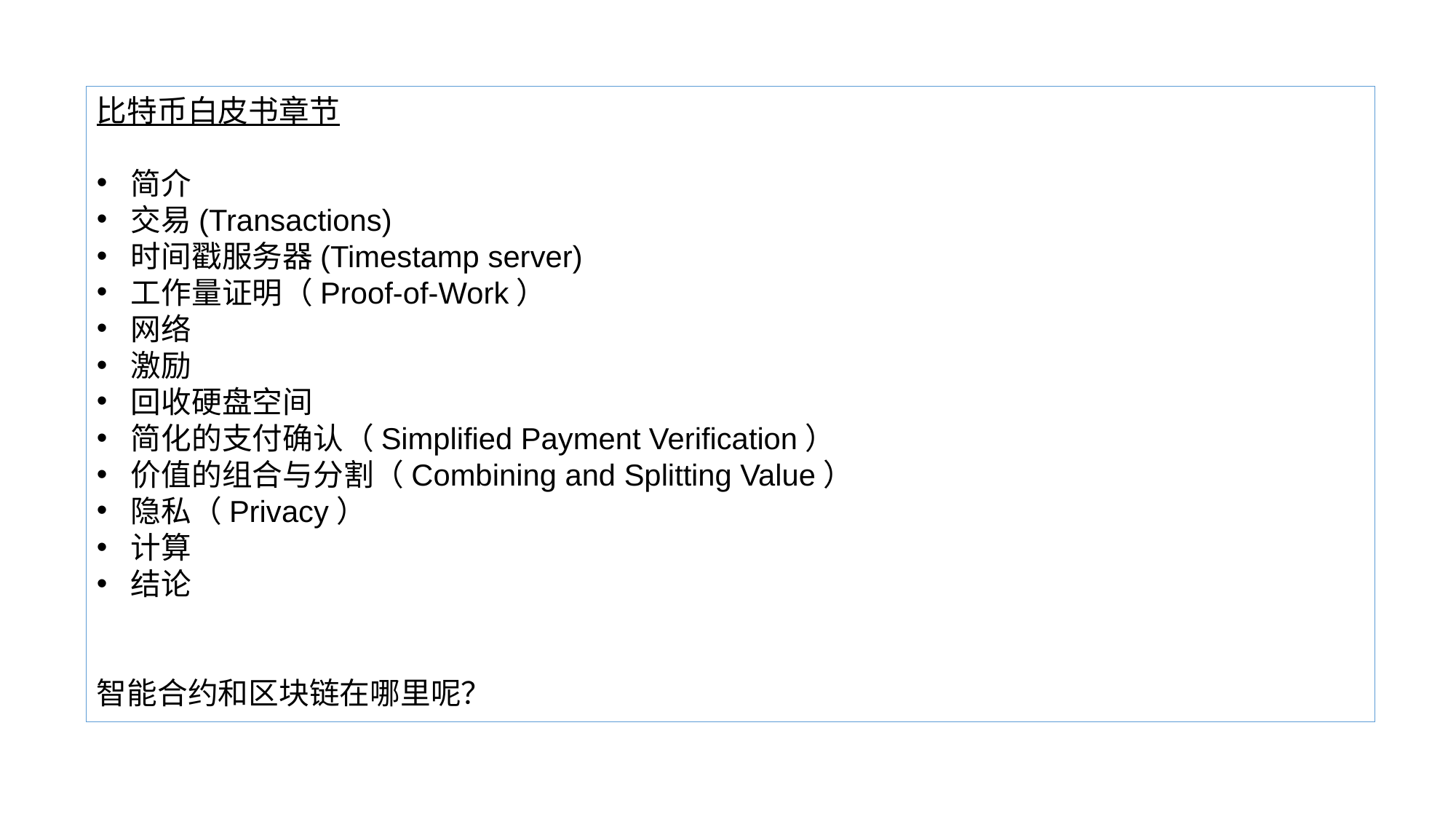

比特币白皮书章节

简介
交易(Transactions)
时间戳服务器(Timestamp server)
工作量证明（Proof-of-Work）
网络
激励
回收硬盘空间
简化的支付确认（Simplified Payment Verification）
价值的组合与分割（Combining and Splitting Value）
隐私（Privacy）
计算
结论

智能合约和区块链在哪里呢？